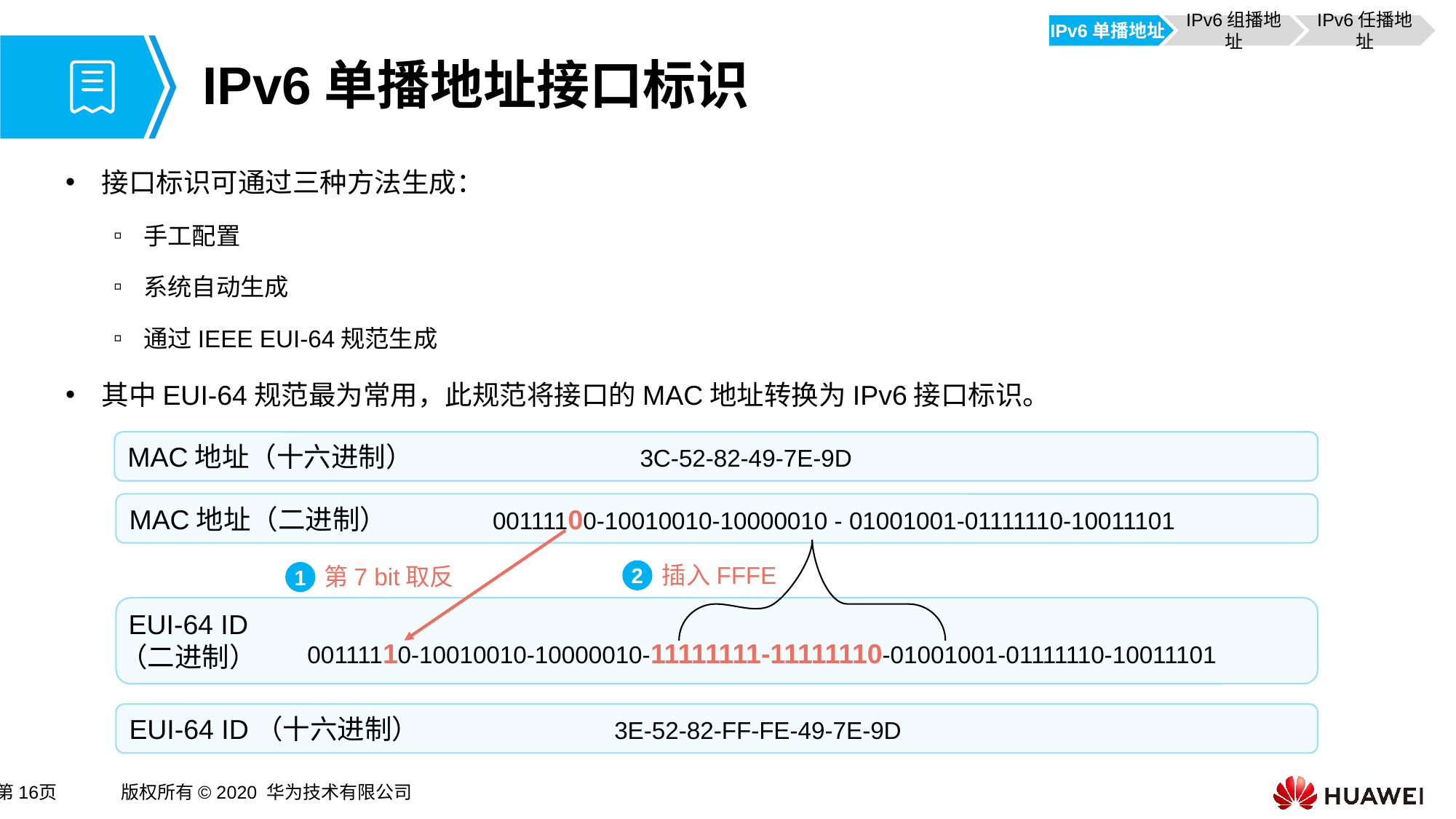

IPv6单播地址
IPv6组播地址
IPv6任播地址
# IPv6单播地址接口标识
接口标识可通过三种方法生成：
手工配置
系统自动生成
通过IEEE EUI-64规范生成
其中EUI-64规范最为常用，此规范将接口的MAC地址转换为IPv6接口标识。
MAC地址（十六进制）                                    3C-52-82-49-7E-9D

MAC地址（二进制）                00111100-10010010-10000010 - 01001001-01111110-10011101
插入FFFE
第7 bit取反
2
1

	          00111110-10010010-10000010-11111111-11111110-01001001-01111110-10011101
EUI-64 ID
（二进制）
EUI-64 ID（十六进制）                               3E-52-82-FF-FE-49-7E-9D